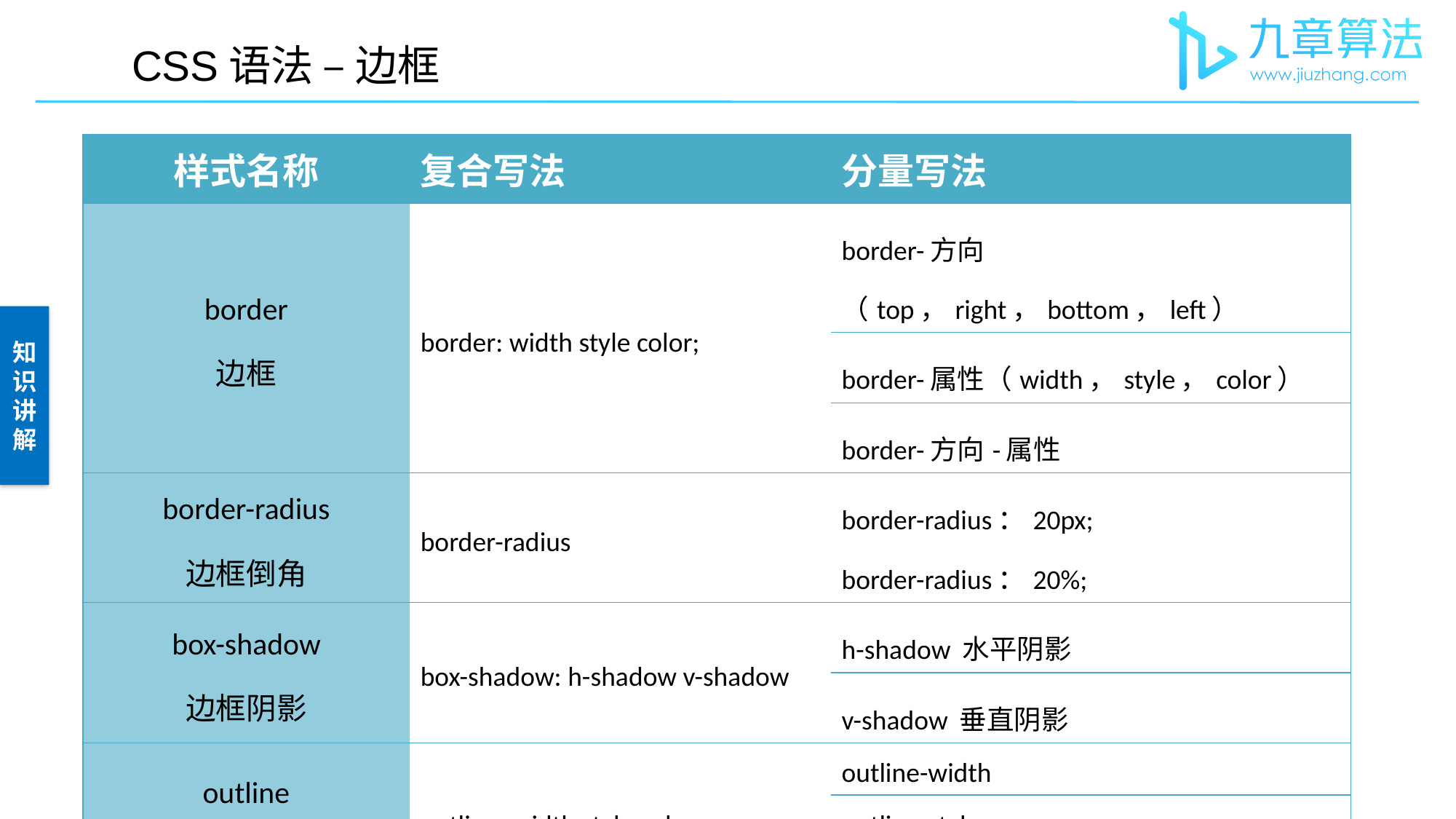

CSS语法 – 边框
| 样式名称 | 复合写法 | 分量写法 |
| --- | --- | --- |
| border 边框 | border: width style color; | border-方向（top，right，bottom，left） |
|  |  | border-属性（width，style，color） |
|  |  | border-方向-属性 |
| border-radius 边框倒角 | border-radius | border-radius：20px; border-radius：20%; |
| box-shadow 边框阴影 | box-shadow: h-shadow v-shadow | h-shadow 水平阴影 |
|  |  | v-shadow 垂直阴影 |
| outline 轮廓 | outline: width style color | outline-width |
|  |  | outline-style |
|  |  | outline-color |